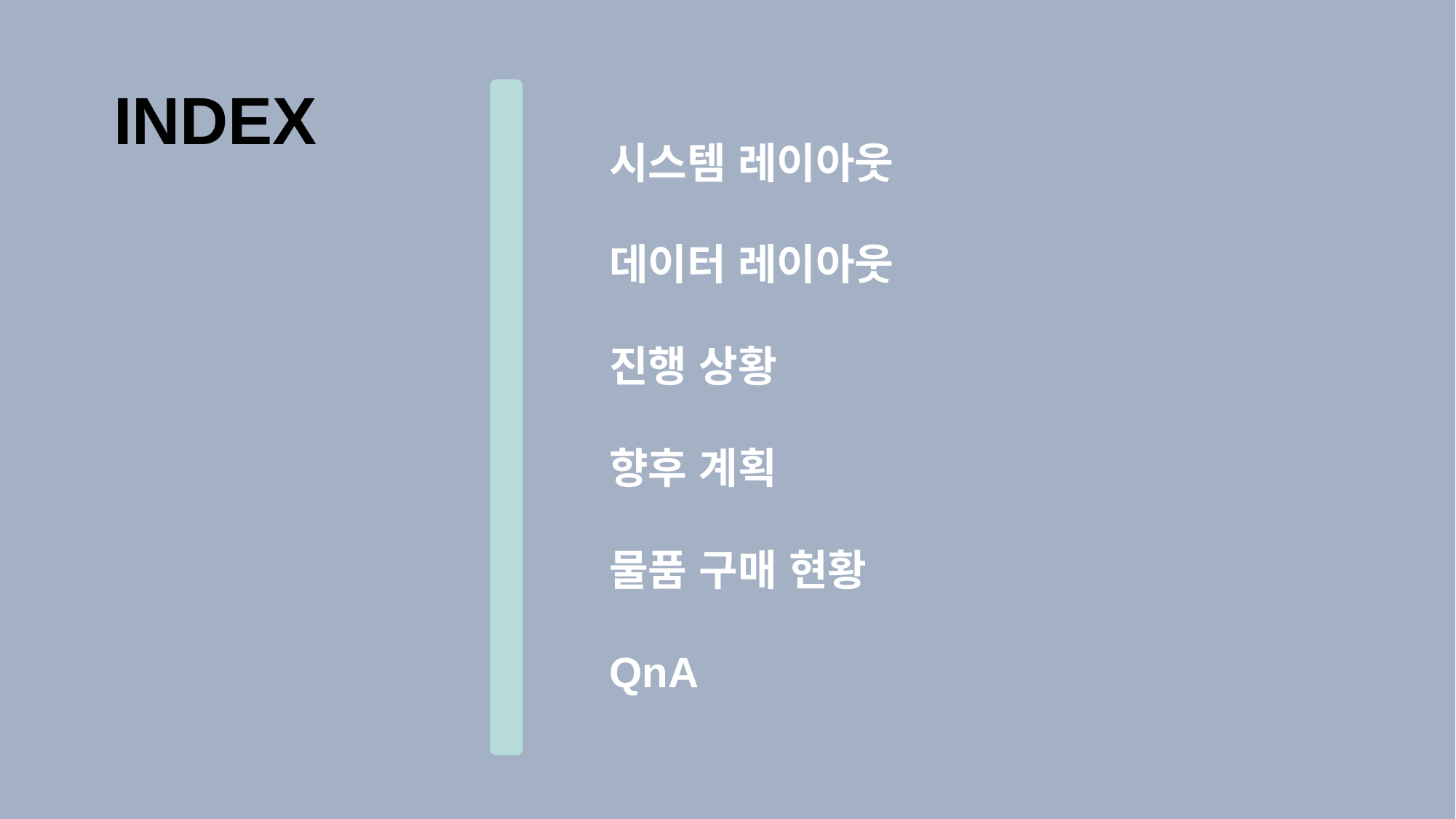

INDEX

시스템 레이아웃
데이터 레이아웃
진행 상황
향후 계획
물품 구매 현황
QnA